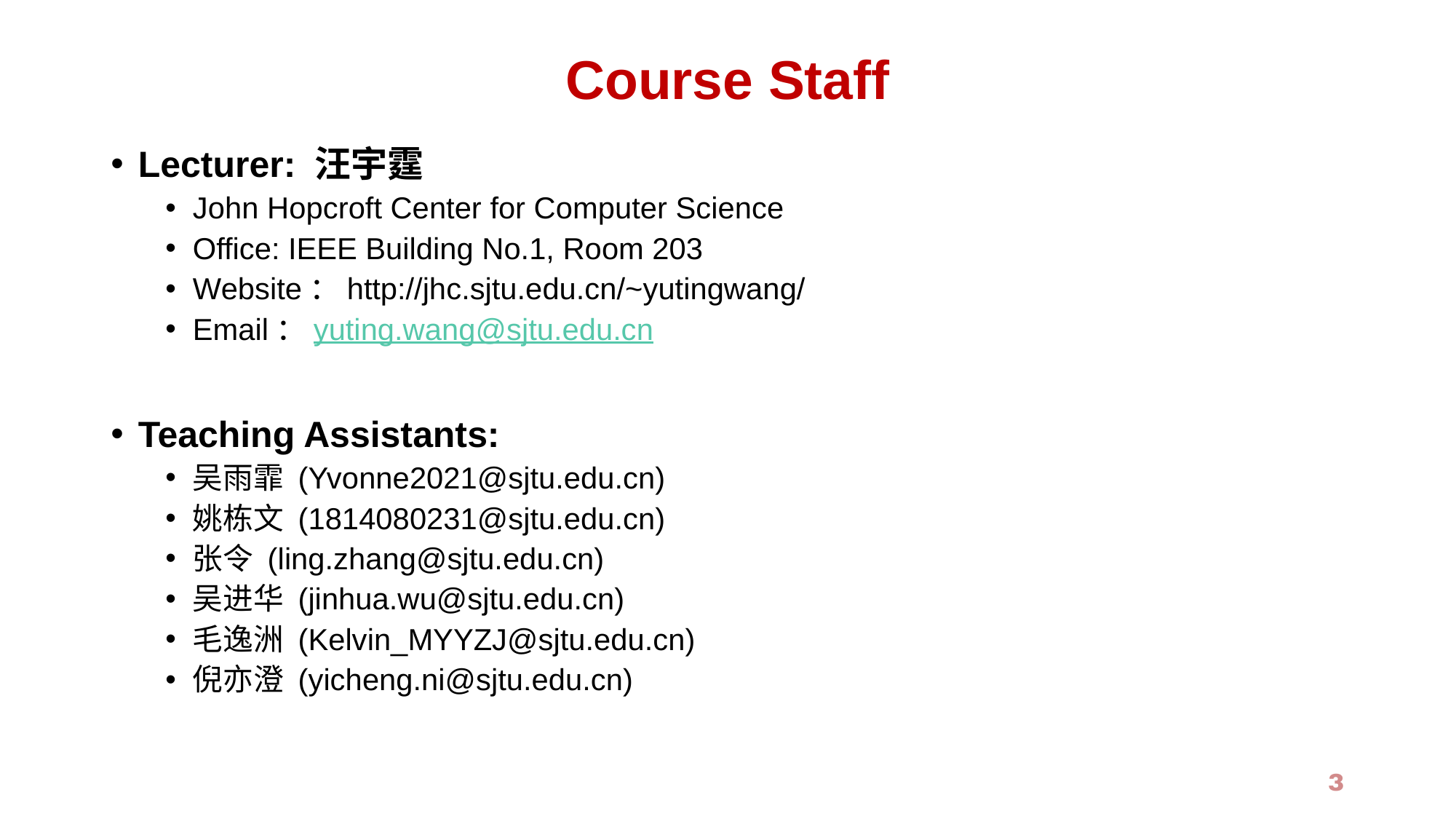

# Course Staff
Lecturer: 汪宇霆
John Hopcroft Center for Computer Science
Office: IEEE Building No.1, Room 203
Website：http://jhc.sjtu.edu.cn/~yutingwang/
Email：yuting.wang@sjtu.edu.cn

Teaching Assistants:
吴雨霏 (Yvonne2021@sjtu.edu.cn)
姚栋文 (1814080231@sjtu.edu.cn)
张令 (ling.zhang@sjtu.edu.cn)
吴进华 (jinhua.wu@sjtu.edu.cn)
毛逸洲 (Kelvin_MYYZJ@sjtu.edu.cn)
倪亦澄 (yicheng.ni@sjtu.edu.cn)
3